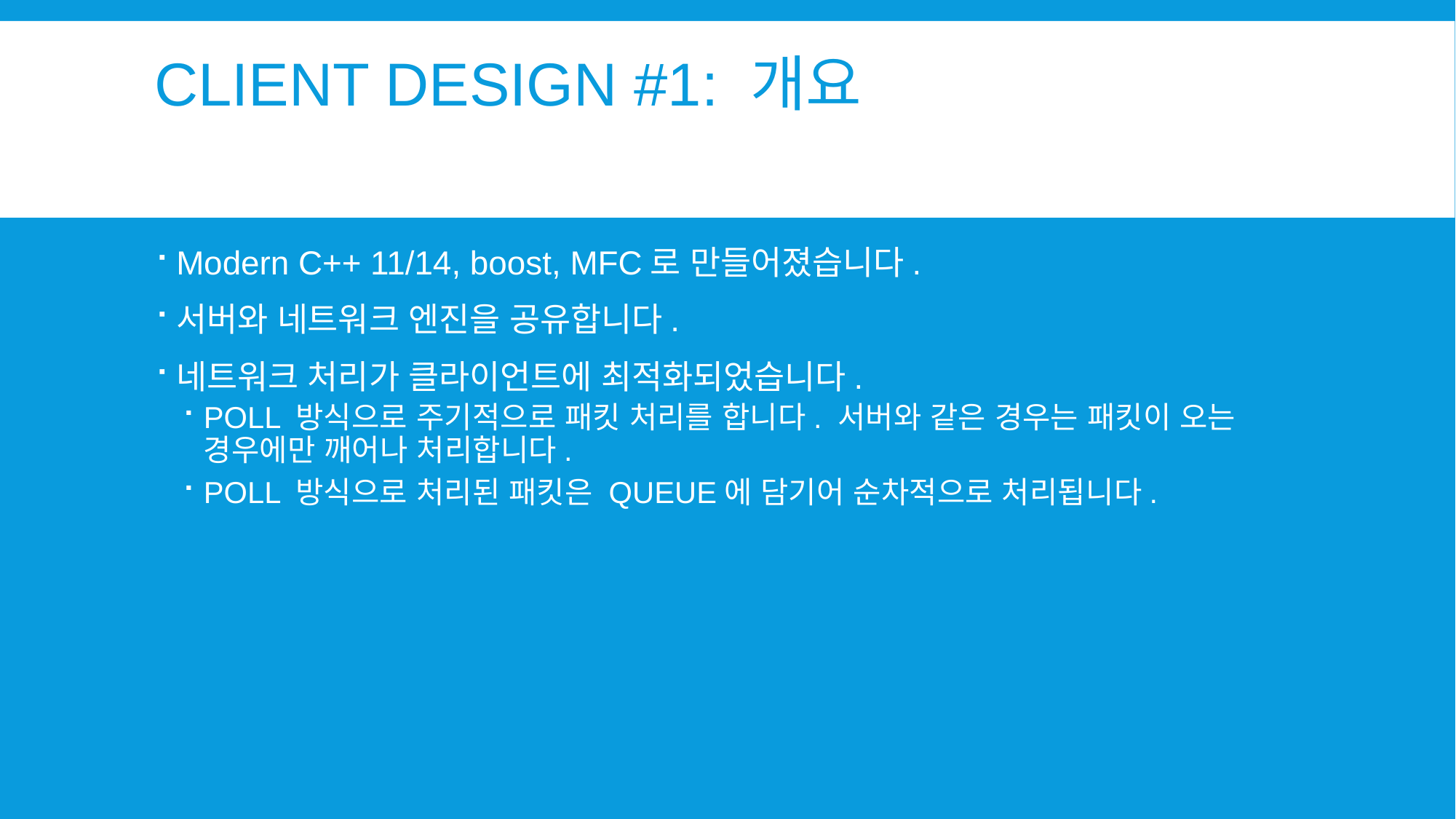

# client Design #1: 개요
Modern C++ 11/14, boost, MFC로 만들어졌습니다.
서버와 네트워크 엔진을 공유합니다.
네트워크 처리가 클라이언트에 최적화되었습니다.
POLL 방식으로 주기적으로 패킷 처리를 합니다. 서버와 같은 경우는 패킷이 오는 경우에만 깨어나 처리합니다.
POLL 방식으로 처리된 패킷은 QUEUE에 담기어 순차적으로 처리됩니다.